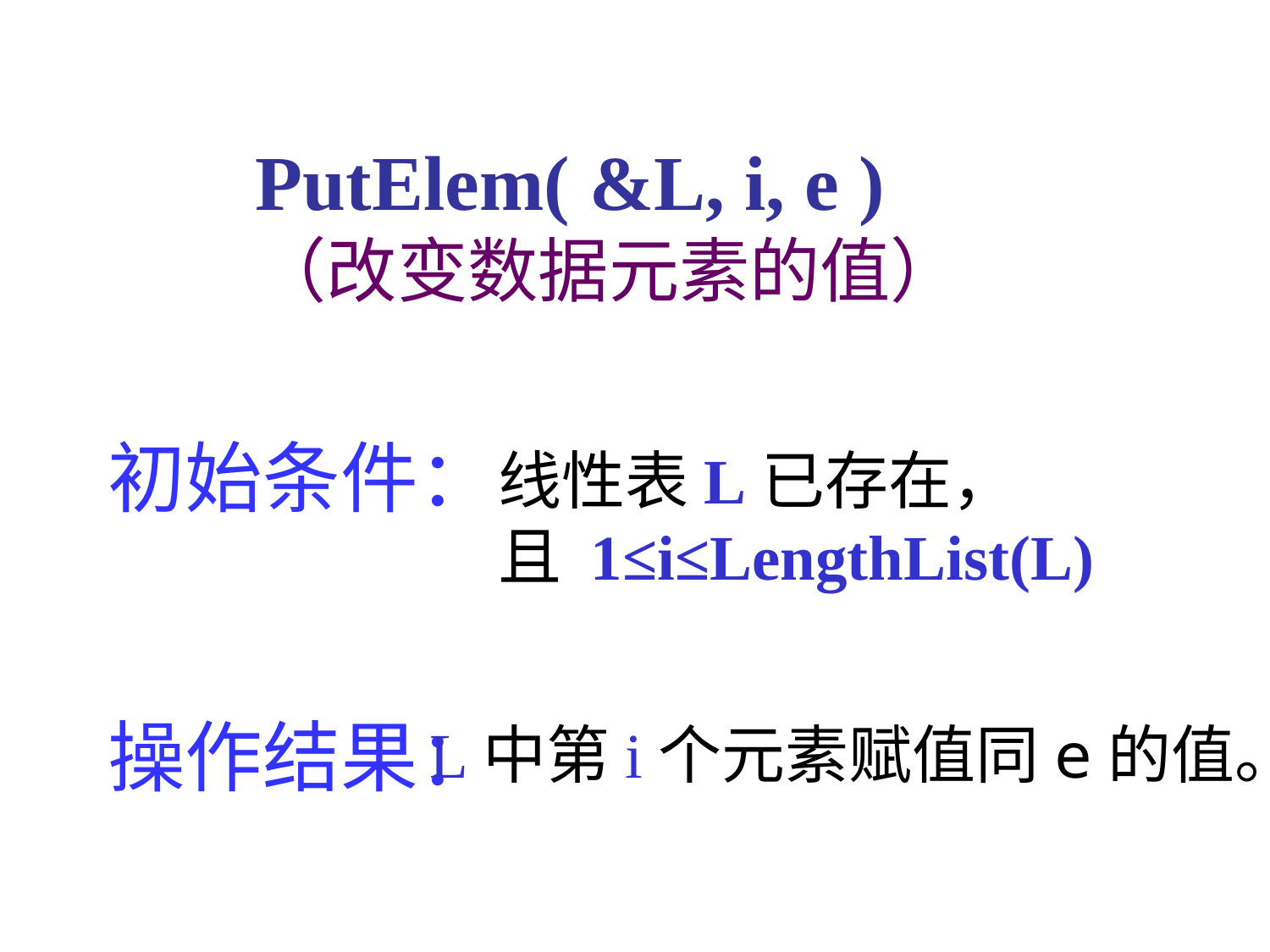

PutElem( &L, i, e )
（改变数据元素的值）
初始条件：

操作结果：
线性表L已存在，
且 1≤i≤LengthList(L)

L中第i个元素赋值同e的值。